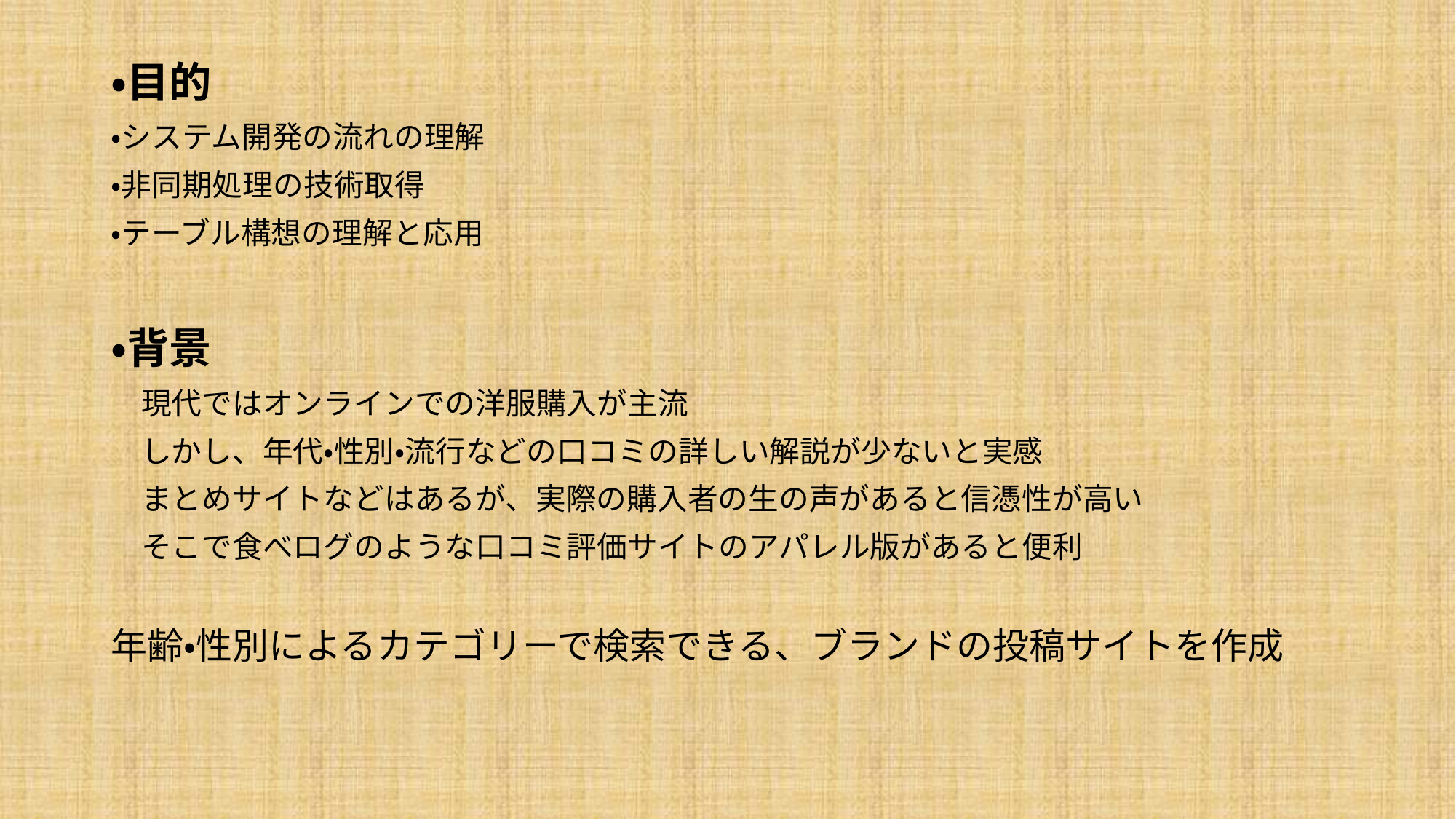

・目的
・システム開発の流れの理解
・非同期処理の技術取得
・テーブル構想の理解と応用

・背景
　現代ではオンラインでの洋服購入が主流
　しかし、年代・性別・流行などの口コミの詳しい解説が少ないと実感
　まとめサイトなどはあるが、実際の購入者の生の声があると信憑性が高い
　そこで食べログのような口コミ評価サイトのアパレル版があると便利

年齢・性別によるカテゴリーで検索できる、ブランドの投稿サイトを作成